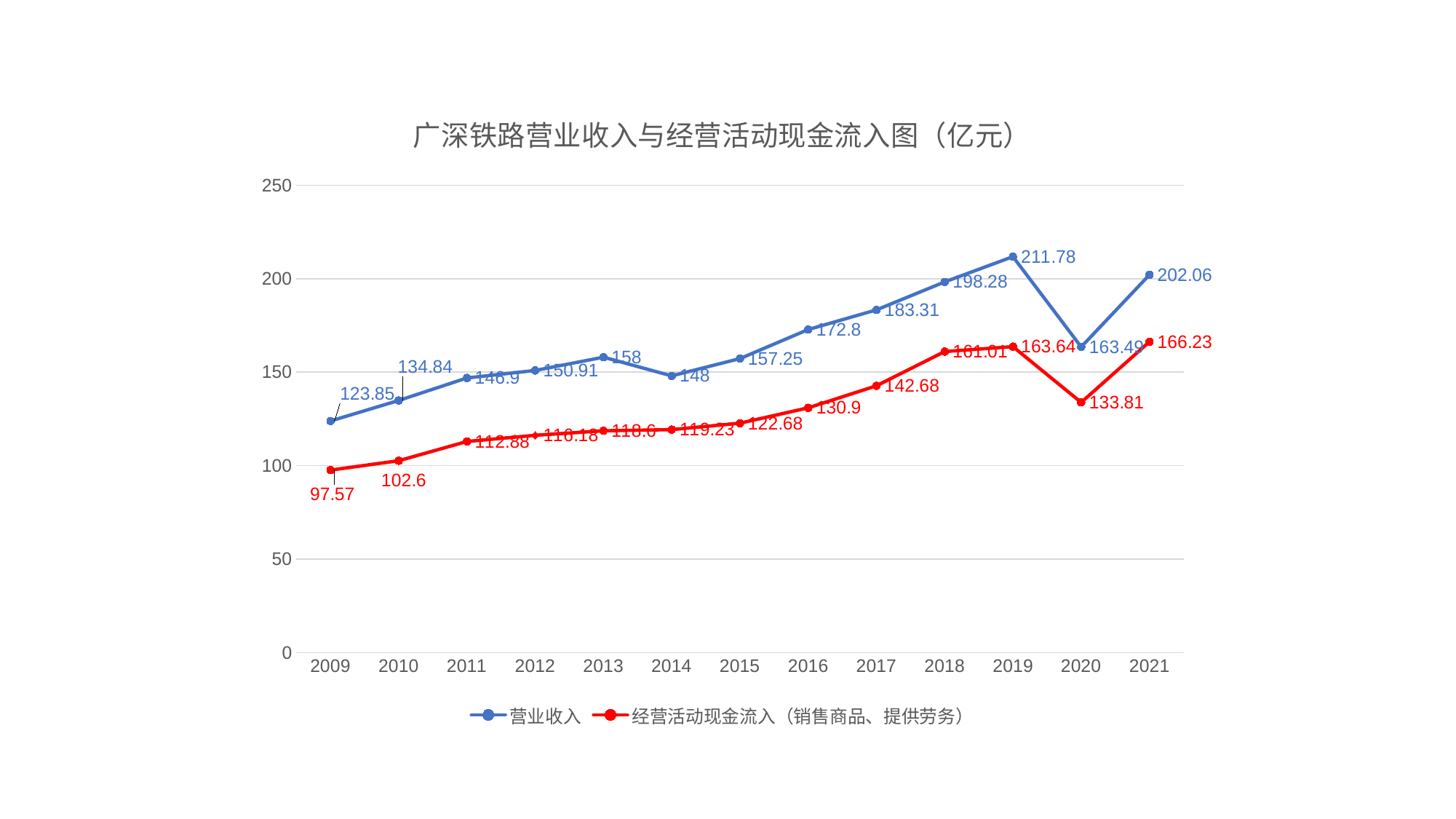

### Chart: 广深铁路营业收入与经营活动现金流入图（亿元）

| Category | 营业收入 | 经营活动现金流入（销售商品、提供劳务） |
|---|---|---|
| 2009 | 123.85 | 97.57 |
| 2010 | 134.84 | 102.6 |
| 2011 | 146.9 | 112.88 |
| 2012 | 150.91 | 116.18 |
| 2013 | 158.0 | 118.6 |
| 2014 | 148.0 | 119.23 |
| 2015 | 157.25 | 122.68 |
| 2016 | 172.8 | 130.9 |
| 2017 | 183.31 | 142.68 |
| 2018 | 198.28 | 161.01 |
| 2019 | 211.78 | 163.64 |
| 2020 | 163.49 | 133.81 |
| 2021 | 202.06 | 166.23 |